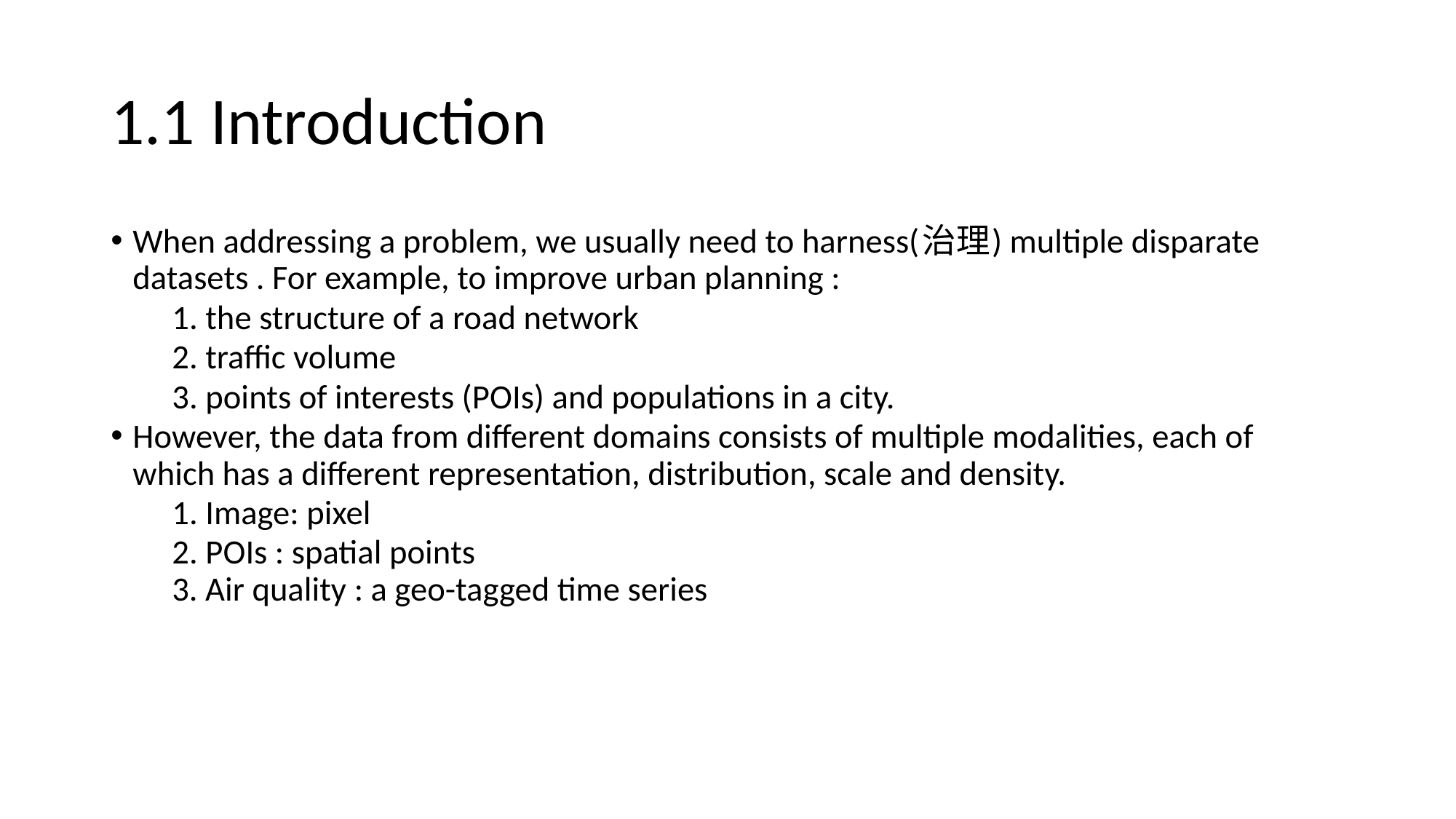

# 1.1 Introduction
When addressing a problem, we usually need to harness(治理) multiple disparate datasets . For example, to improve urban planning :
        1. the structure of a road network
        2. traffic volume
        3. points of interests (POIs) and populations in a city.
However, the data from different domains consists of multiple modalities, each of which has a different representation, distribution, scale and density.
        1. Image: pixel
        2. POIs : spatial points
        3. Air quality : a geo-tagged time series